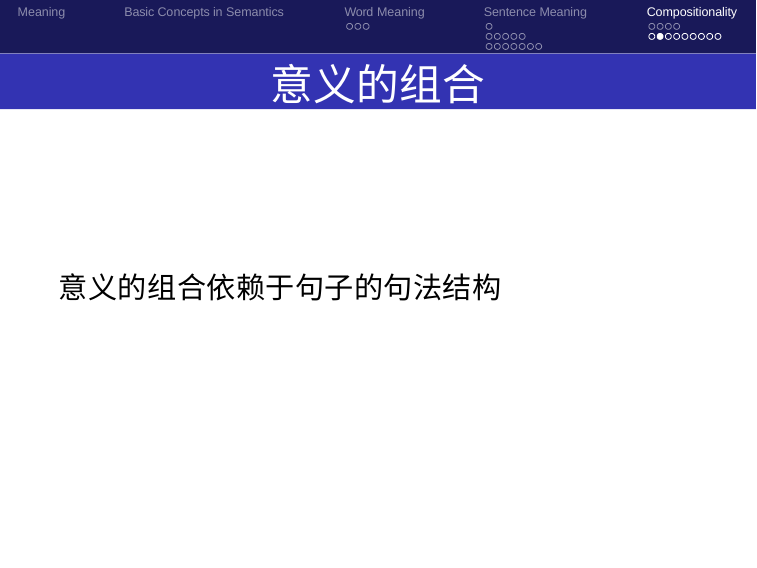

Meaning
Basic Concepts in Semantics
Word Meaning
Sentence Meaning
Compositionality

意义的组合
意义的组合依赖于句子的句法结构